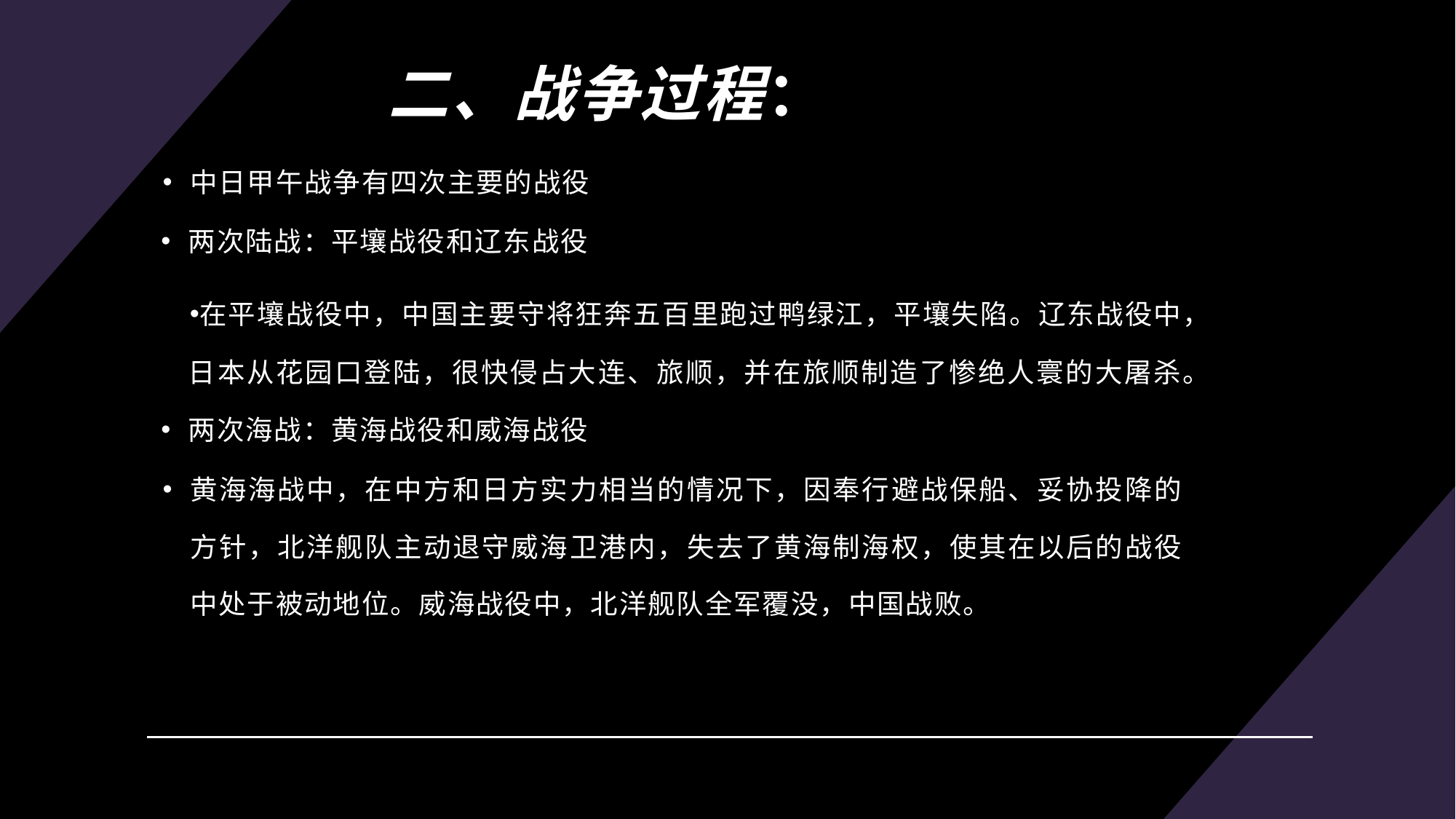

# 二、战争过程：
中日甲午战争有四次主要的战役
两次陆战：平壤战役和辽东战役
在平壤战役中，中国主要守将狂奔五百里跑过鸭绿江，平壤失陷。辽东战役中，日本从花园口登陆，很快侵占大连、旅顺，并在旅顺制造了惨绝人寰的大屠杀。
两次海战：黄海战役和威海战役
黄海海战中，在中方和日方实力相当的情况下，因奉行避战保船、妥协投降的方针，北洋舰队主动退守威海卫港内，失去了黄海制海权，使其在以后的战役中处于被动地位。威海战役中，北洋舰队全军覆没，中国战败。